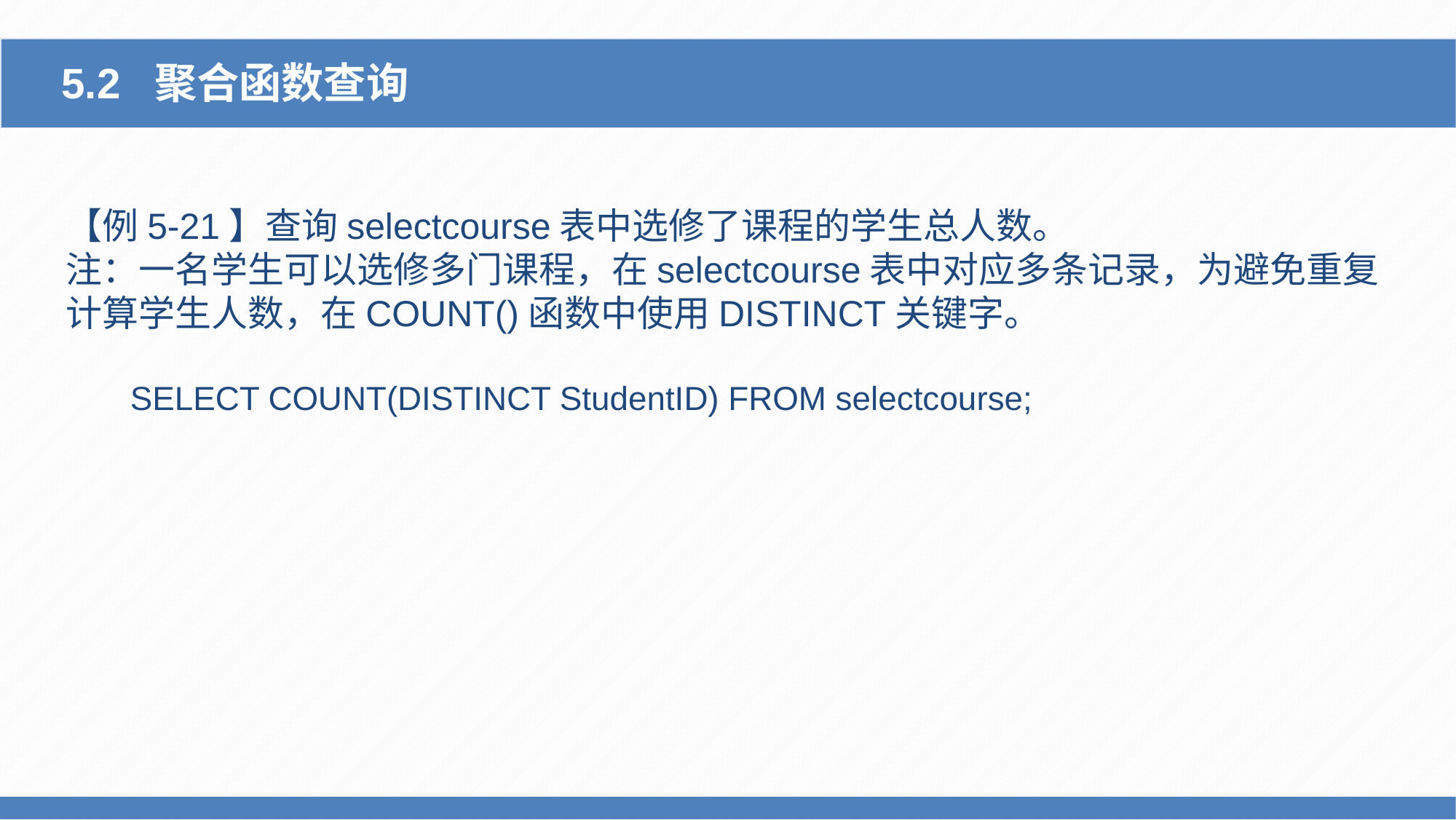

5.2  聚合函数查询

【例5-21】查询selectcourse表中选修了课程的学生总人数。
注：一名学生可以选修多门课程，在selectcourse表中对应多条记录，为避免重复计算学生人数，在COUNT()函数中使用DISTINCT关键字。

SELECT COUNT(DISTINCT StudentID) FROM selectcourse;